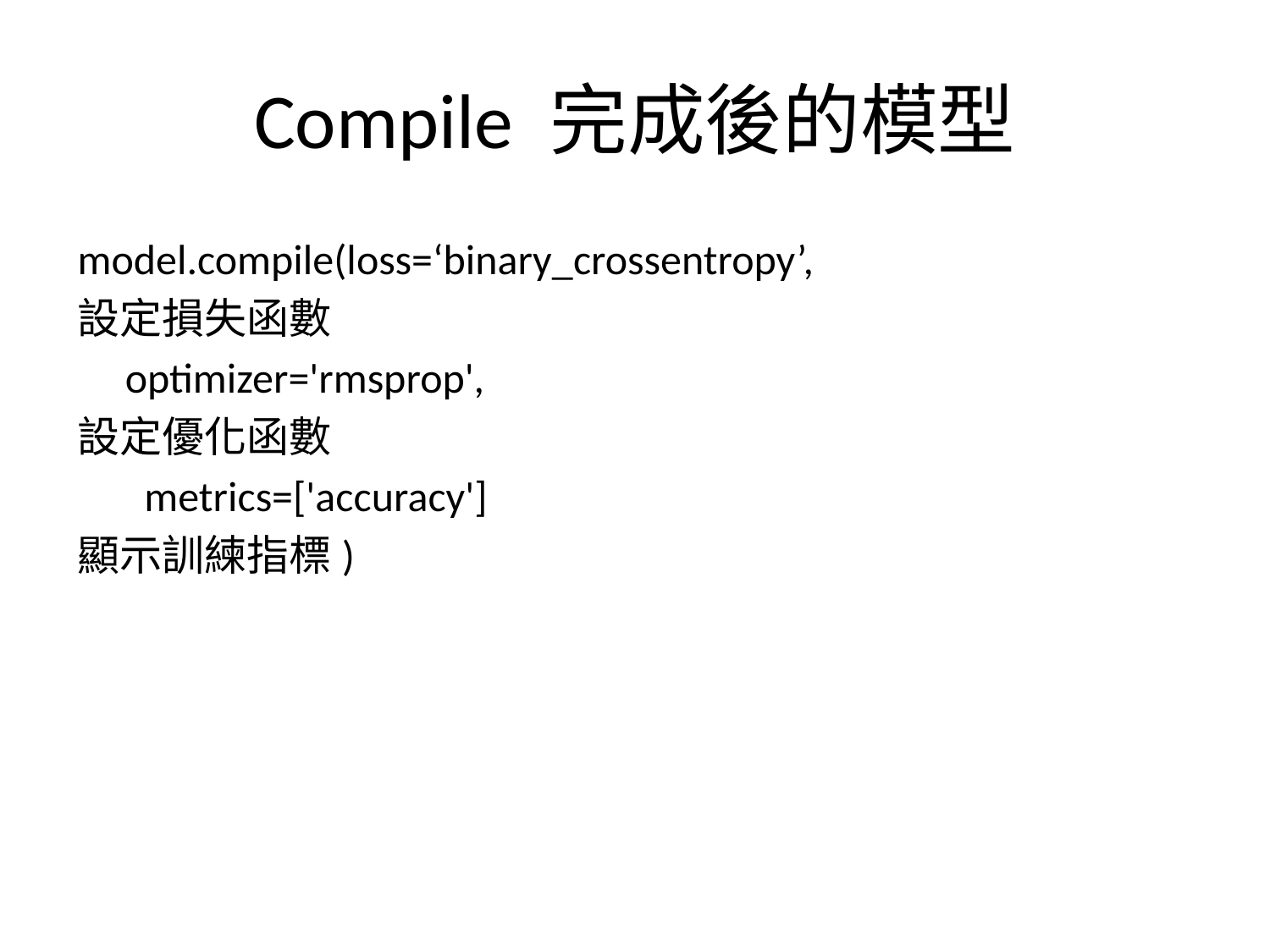

# Compile 完成後的模型
model.compile(loss=‘binary_crossentropy’,
設定損失函數
     optimizer='rmsprop',
設定優化函數
       metrics=['accuracy']
顯示訓練指標)